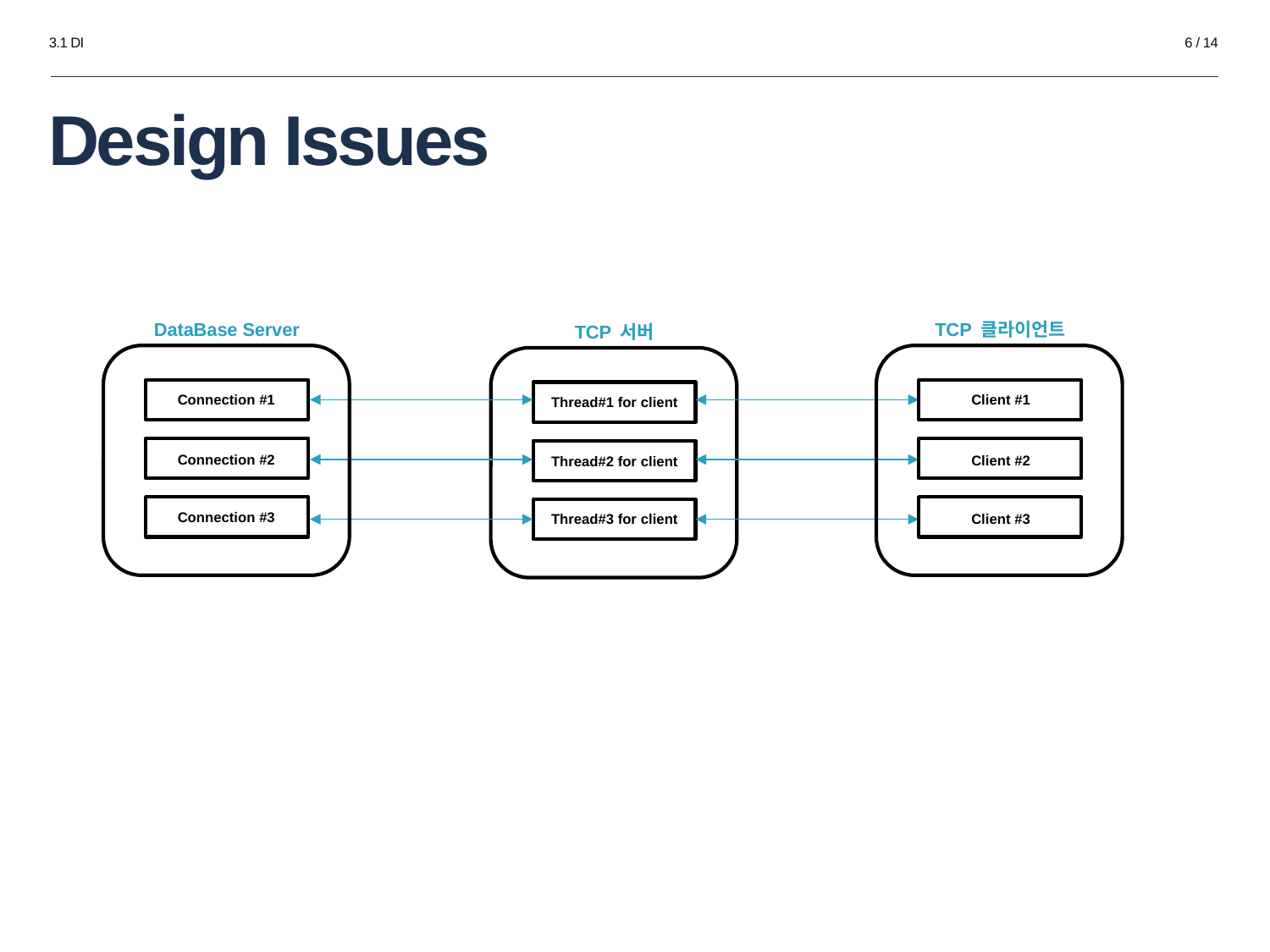

3.1 DI
6 / 14
# Design Issues
DataBase Server
TCP 클라이언트
TCP 서버

Connection #1
Client #1
Thread#1 for client

Connection #2
Client #2
Thread#2 for client

Connection #3
Thread#3 for client
Client #3